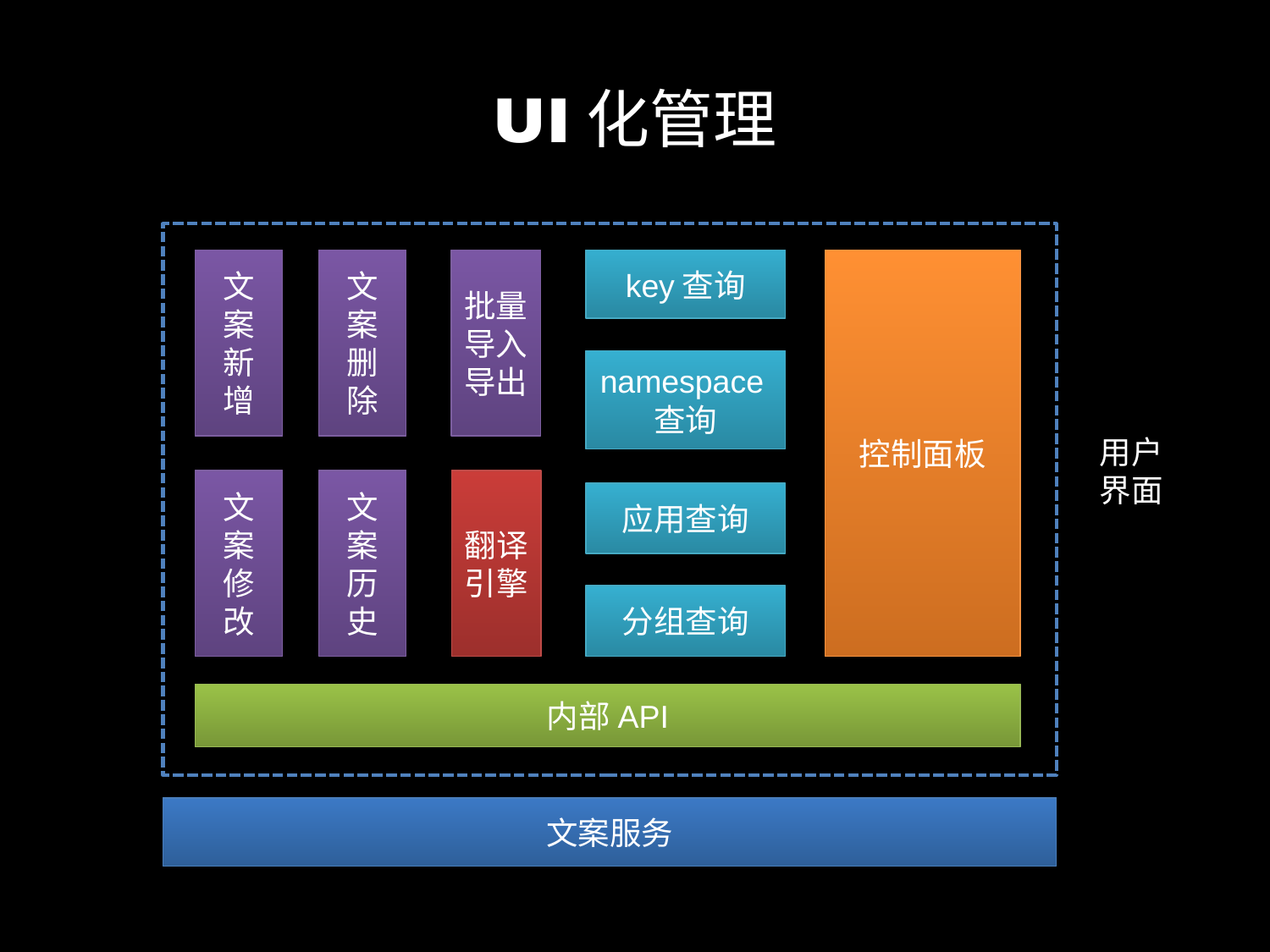

# UI化管理

文案新增
文案删除
批量导入导出
key查询
控制面板
namespace查询
用户
界面
文案修改
文案历史
翻译引擎
应用查询
分组查询
内部API
文案服务